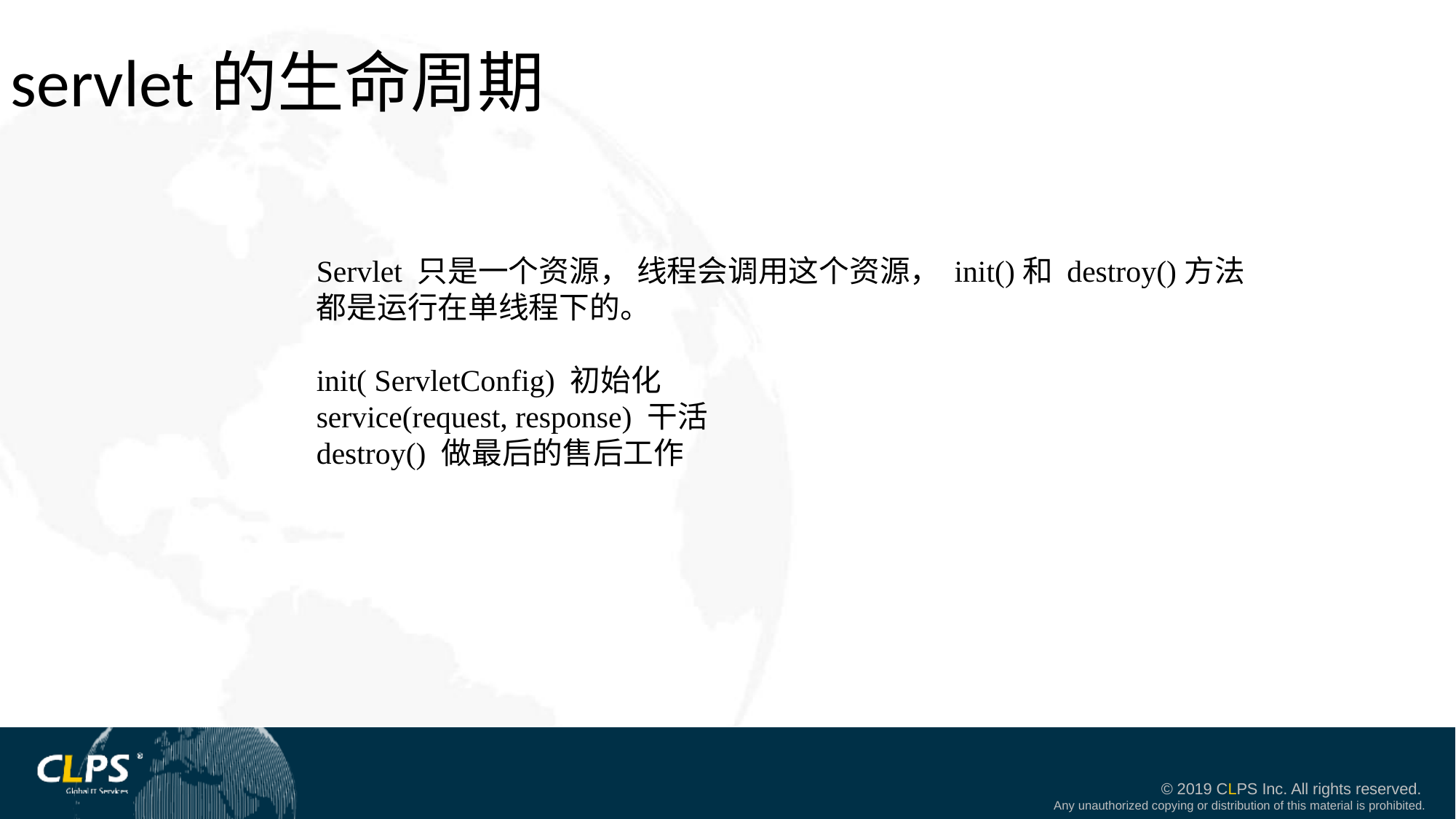

servlet的生命周期
Servlet 只是一个资源， 线程会调用这个资源， init()和 destroy()方法都是运行在单线程下的。

init( ServletConfig) 初始化
service(request, response) 干活
destroy() 做最后的售后工作